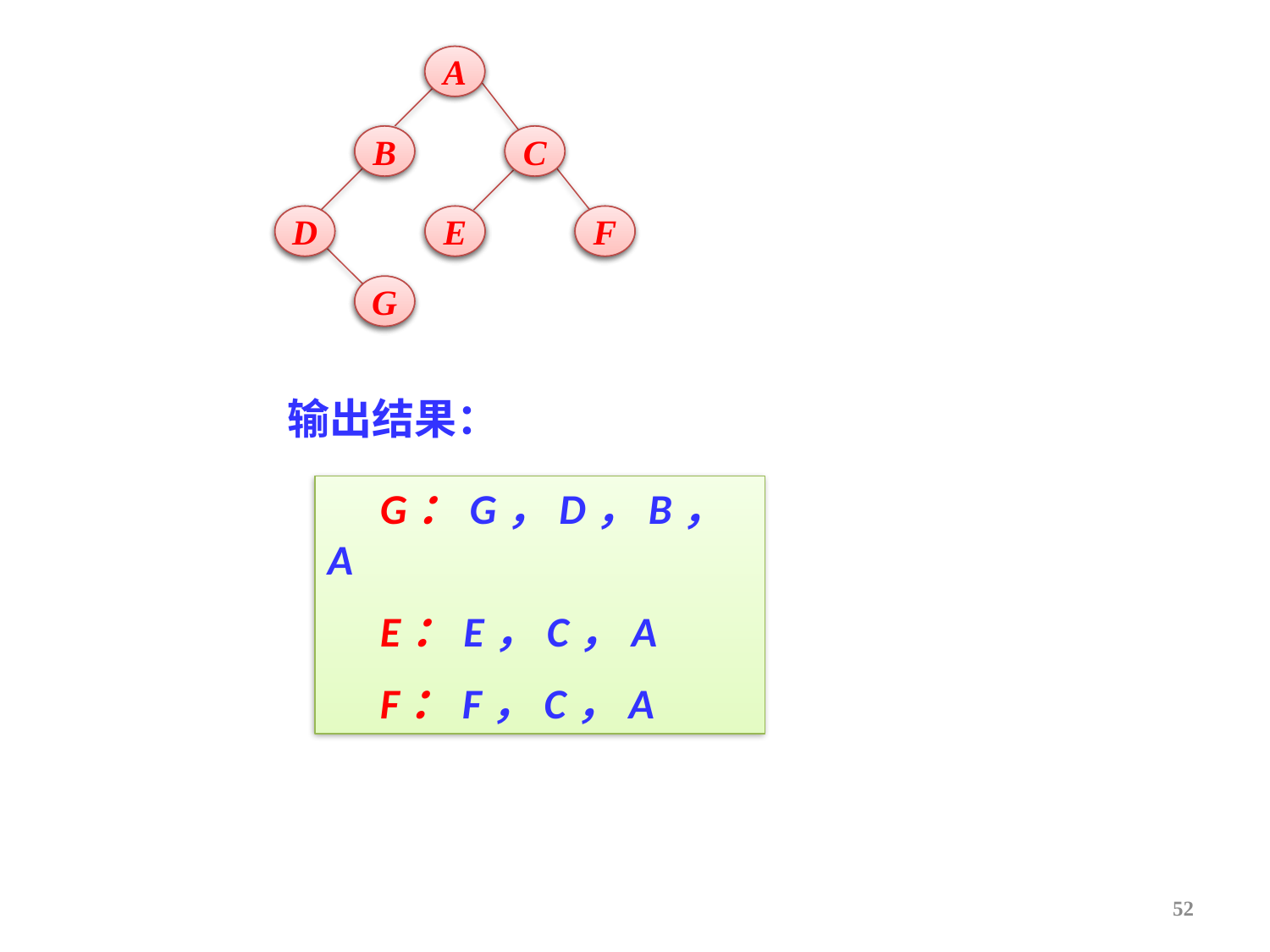

A
A

B
B
C
C

D
D
E
E
F
F

G
G
输出结果：
　G：G，D，B，A
　E：E，C，A
　F：F，C，A
52